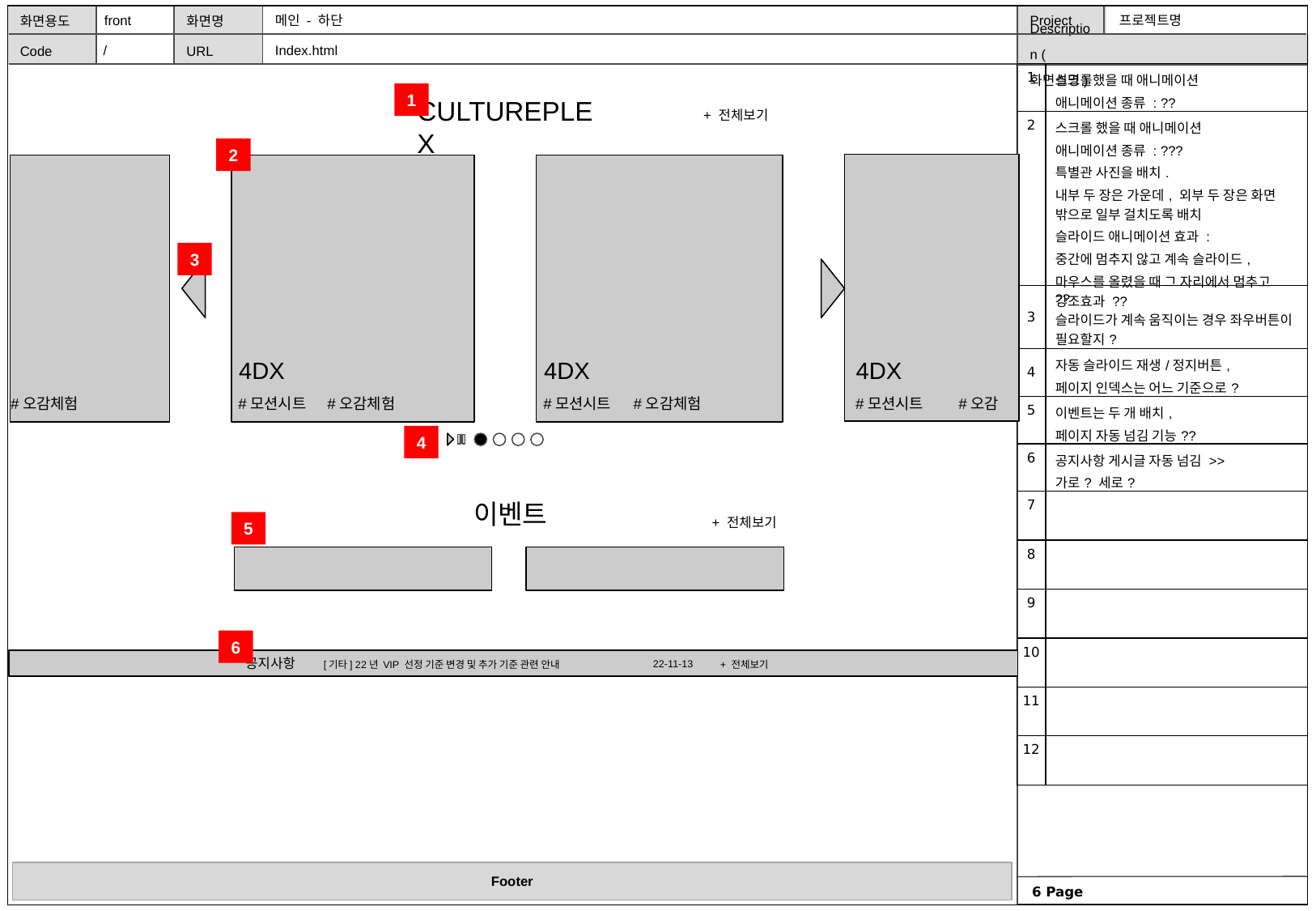

메인 - 하단
front
/
Index.html
| 1 | 스크롤했을 때 애니메이션 애니메이션 종류 : ?? |
| --- | --- |
| 2 | 스크롤 했을 때 애니메이션 애니메이션 종류 : ??? 특별관 사진을 배치. 내부 두 장은 가운데, 외부 두 장은 화면 밖으로 일부 걸치도록 배치 슬라이드 애니메이션 효과 : 중간에 멈추지 않고 계속 슬라이드, 마우스를 올렸을 때 그 자리에서 멈추고 강조효과 ?? |
| 3 | ?? 슬라이드가 계속 움직이는 경우 좌우버튼이 필요할지? |
| 4 | 자동 슬라이드 재생/정지버튼, 페이지 인덱스는 어느 기준으로? |
| 5 | 이벤트는 두 개 배치, 페이지 자동 넘김 기능?? |
| 6 | 공지사항 게시글 자동 넘김 >> 가로? 세로? |
| 7 |  |
| 8 |  |
| 9 |  |
| 10 |  |
| 11 |  |
| 12 |  |
1
CULTUREPLEX
+ 전체보기
2

4DX
#모션시트
#오감

4DX
#모션시트
#오감체험

4DX
#모션시트
#오감체험
3

#오감체험
4

이벤트
+ 전체보기
5

6
공지사항

22-11-13
[기타] 22년 VIP 선정 기준 변경 및 추가 기준 관련 안내
+ 전체보기